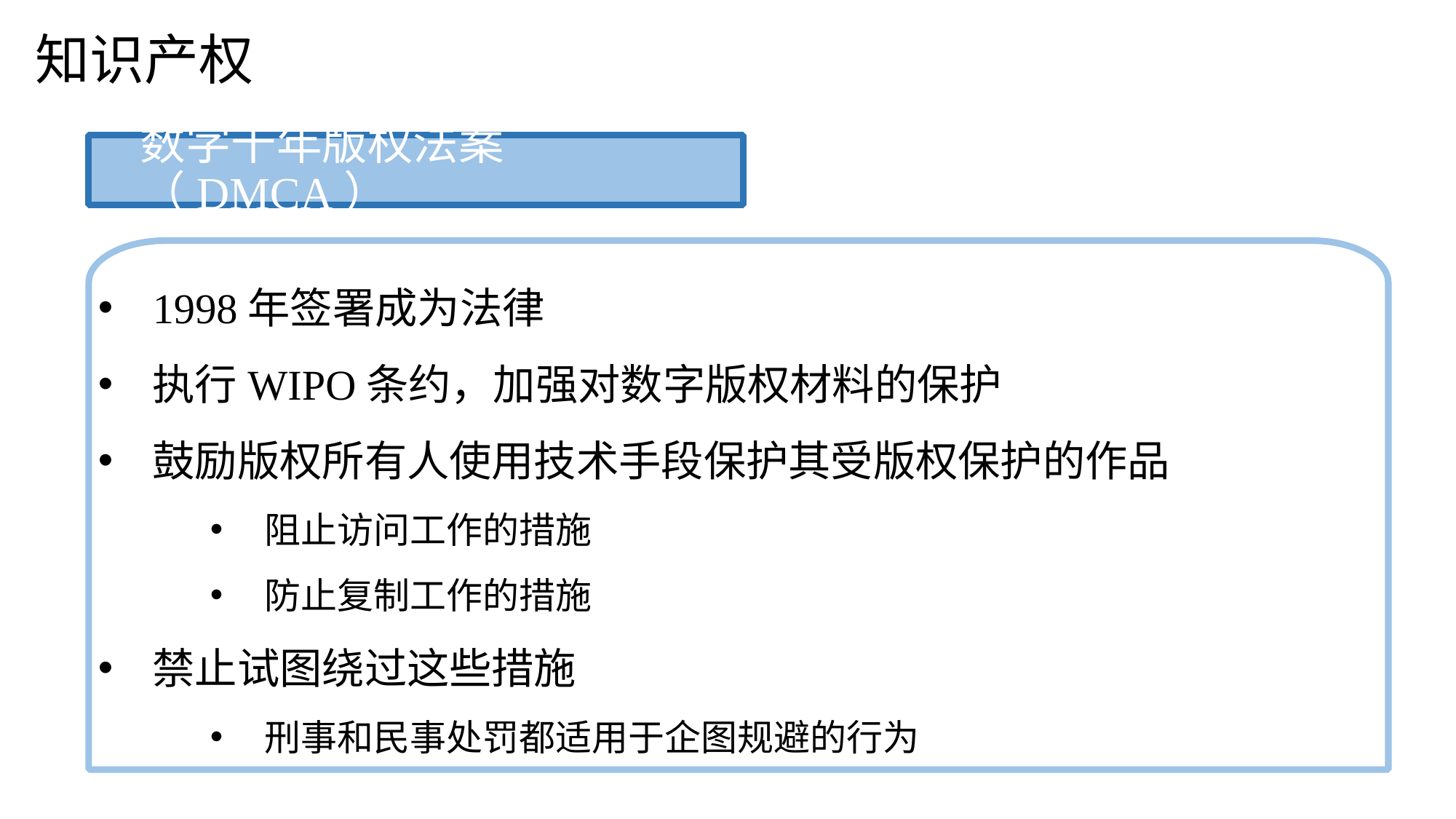

知识产权

数字千年版权法案（DMCA）
1998年签署成为法律
执行WIPO条约，加强对数字版权材料的保护
鼓励版权所有人使用技术手段保护其受版权保护的作品
阻止访问工作的措施
防止复制工作的措施
禁止试图绕过这些措施
刑事和民事处罚都适用于企图规避的行为